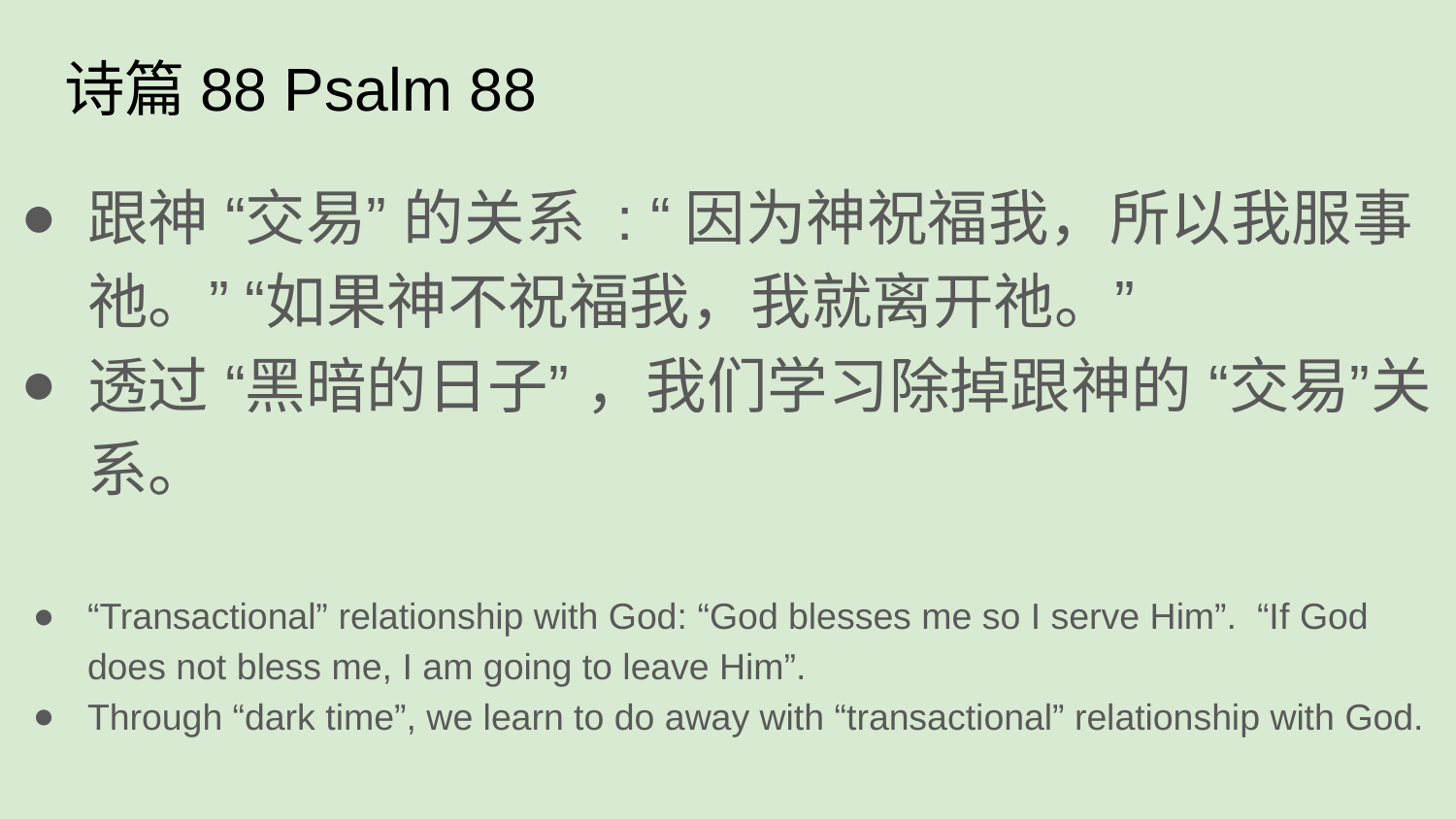

# 诗篇88 Psalm 88
跟神 “交易” 的关系 : “因为神祝福我，所以我服事祂。” “如果神不祝福我，我就离开祂。”
透过 “黑暗的日子” ，我们学习除掉跟神的 “交易”关系。

“Transactional” relationship with God: “God blesses me so I serve Him”.  “If God does not bless me, I am going to leave Him”.
Through “dark time”, we learn to do away with “transactional” relationship with God.